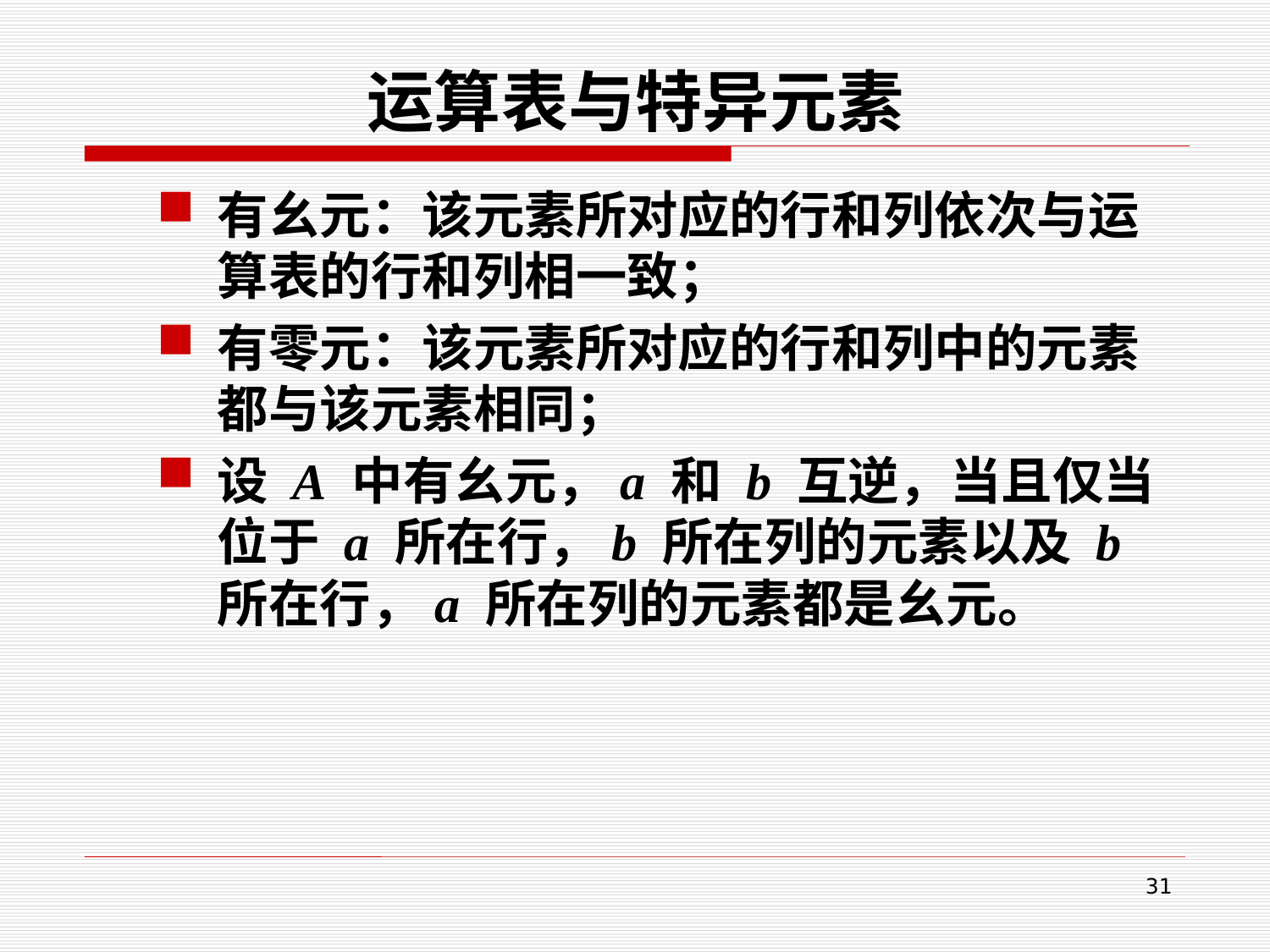

# 运算表与特异元素
有幺元：该元素所对应的行和列依次与运算表的行和列相一致；
有零元：该元素所对应的行和列中的元素都与该元素相同；
设 A 中有幺元，a 和 b 互逆，当且仅当位于 a 所在行，b 所在列的元素以及 b 所在行，a 所在列的元素都是幺元。
31